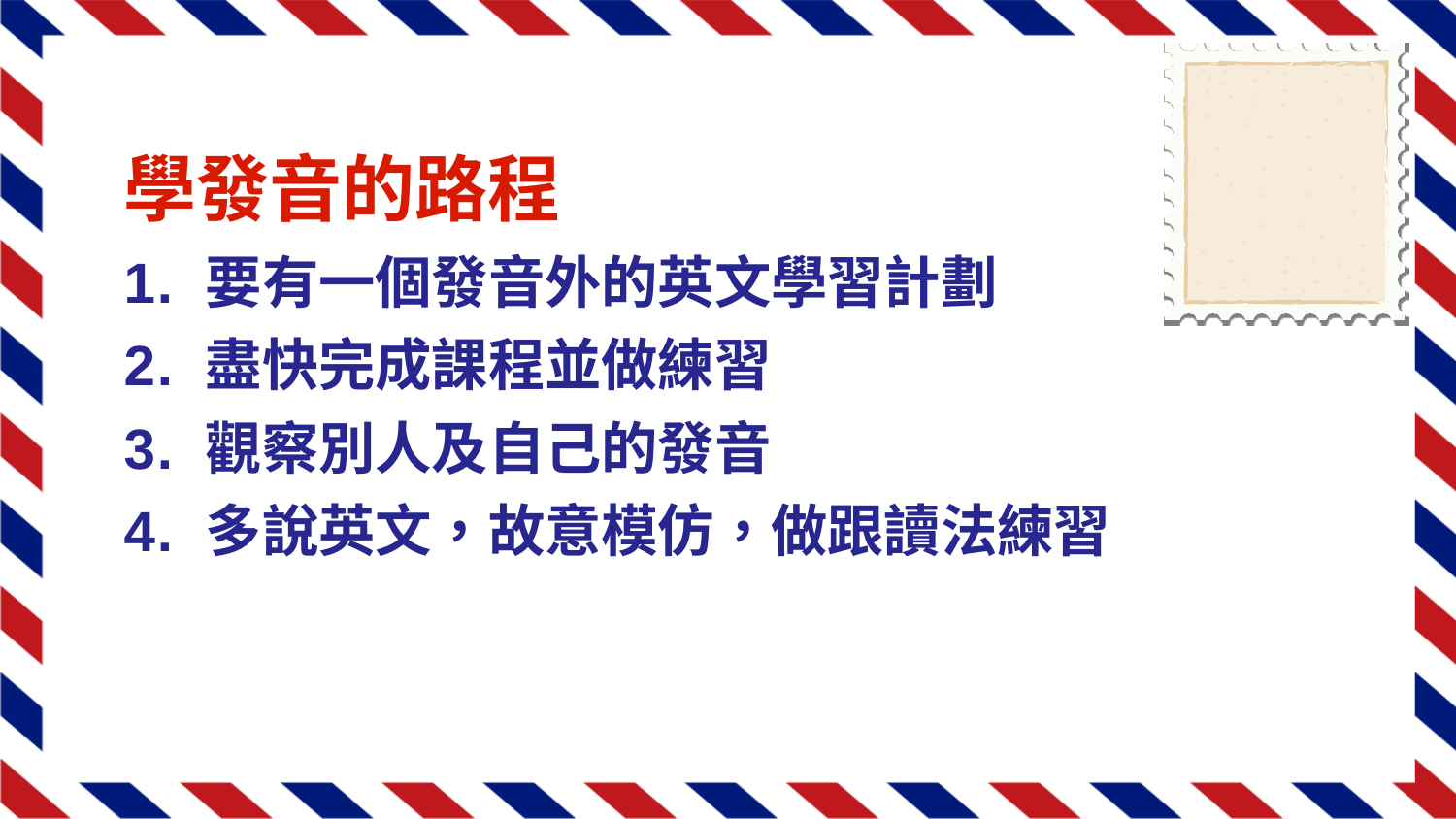

學發音的路程
要有一個發音外的英文學習計劃
盡快完成課程並做練習
觀察別人及自己的發音
多說英文，故意模仿，做跟讀法練習